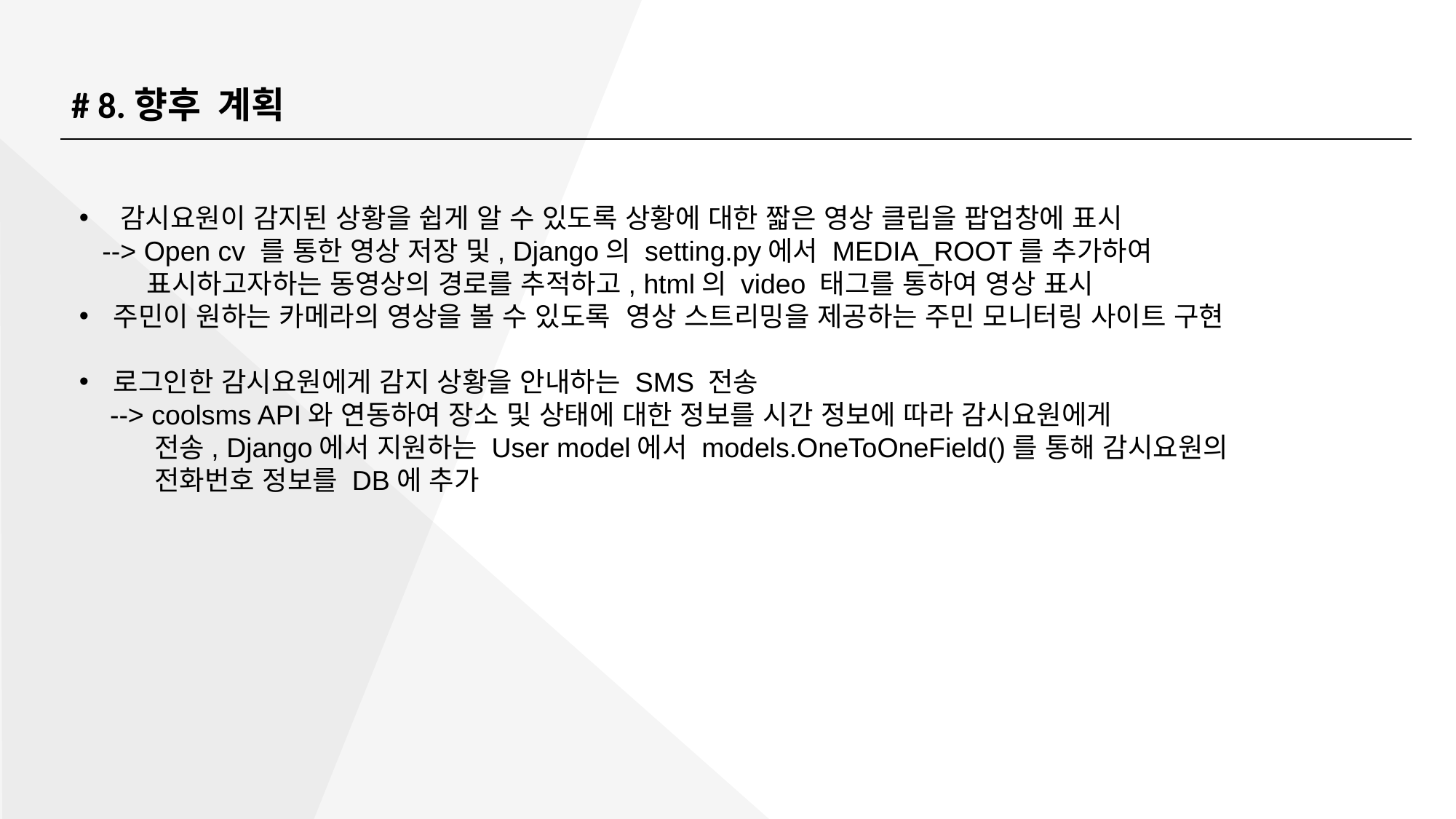

# 8.향후  계획

감시요원이 감지된 상황을 쉽게 알 수 있도록 상황에 대한 짧은 영상 클립을 팝업창에 표시
   --> Open cv 를 통한 영상 저장 및, Django의 setting.py에서 MEDIA_ROOT를 추가하여
        표시하고자하는 동영상의 경로를 추적하고, html의 video 태그를 통하여 영상 표시
주민이 원하는 카메라의 영상을 볼 수 있도록  영상 스트리밍을 제공하는 주민 모니터링 사이트 구현

로그인한 감시요원에게 감지 상황을 안내하는 SMS 전송
    --> coolsms API와 연동하여 장소 및 상태에 대한 정보를 시간 정보에 따라 감시요원에게
         전송, Django에서 지원하는 User model에서 models.OneToOneField()를 통해 감시요원의
         전화번호 정보를 DB에 추가